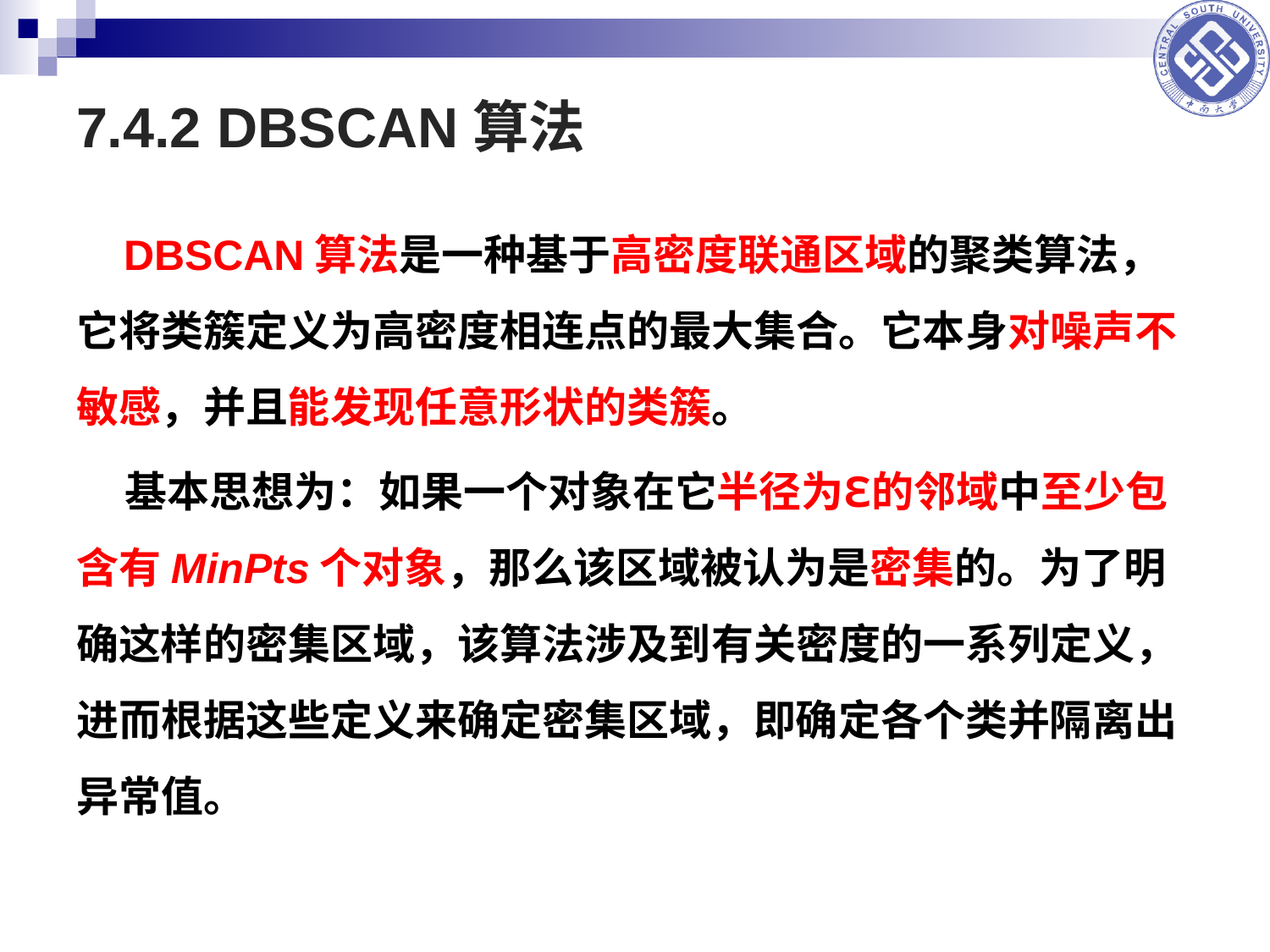

# 7.4.2 DBSCAN算法
    DBSCAN算法是一种基于高密度联通区域的聚类算法，它将类簇定义为高密度相连点的最大集合。它本身对噪声不敏感，并且能发现任意形状的类簇。
    基本思想为：如果一个对象在它半径为ℇ的邻域中至少包含有MinPts个对象，那么该区域被认为是密集的。为了明确这样的密集区域，该算法涉及到有关密度的一系列定义，进而根据这些定义来确定密集区域，即确定各个类并隔离出异常值。